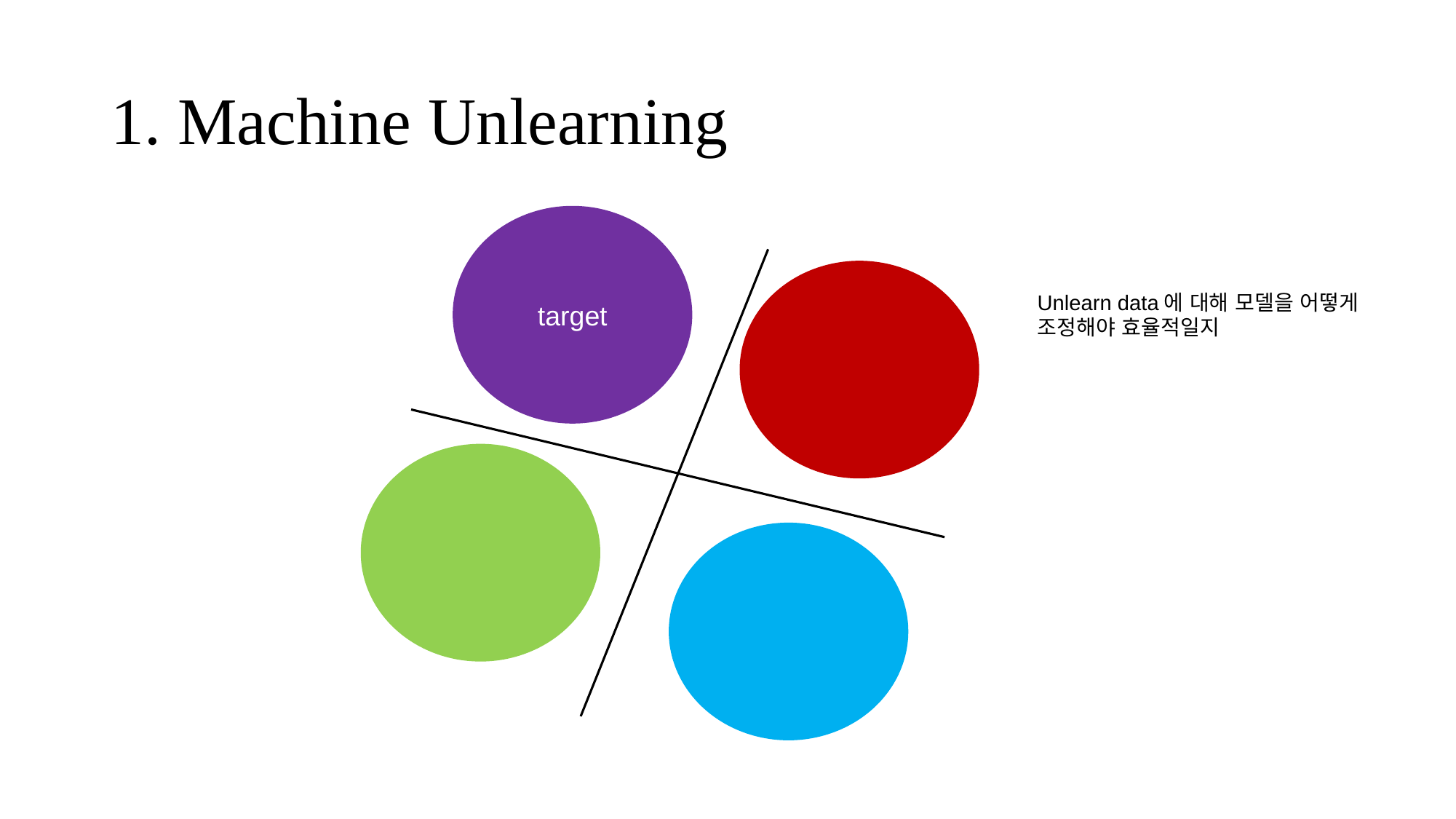

# 1. Machine Unlearning
target

Unlearn data에 대해 모델을 어떻게 조정해야 효율적일지